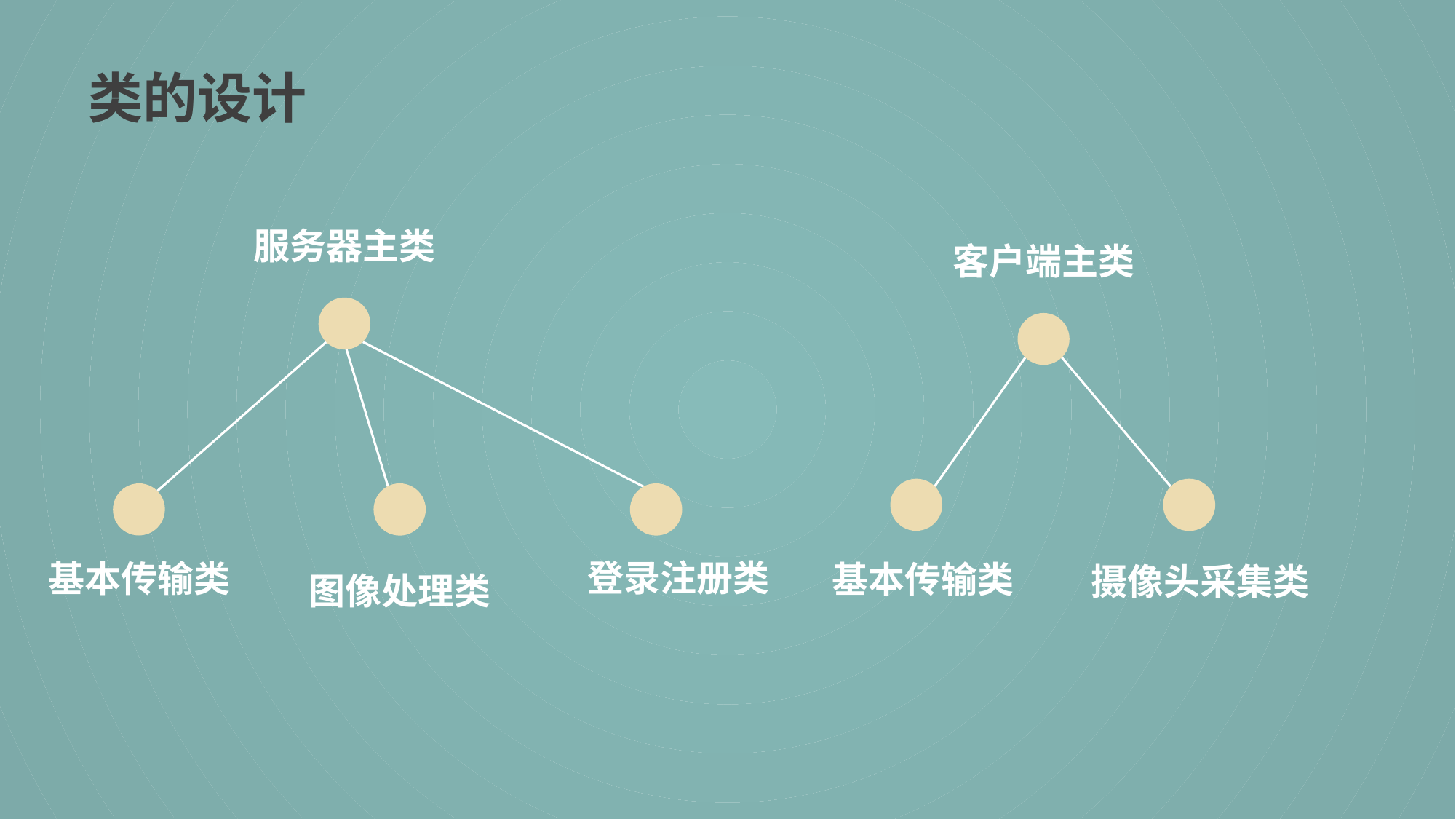

类的设计
服务器主类

图像处理类
基本传输类
登录注册类
客户端主类

摄像头采集类
基本传输类